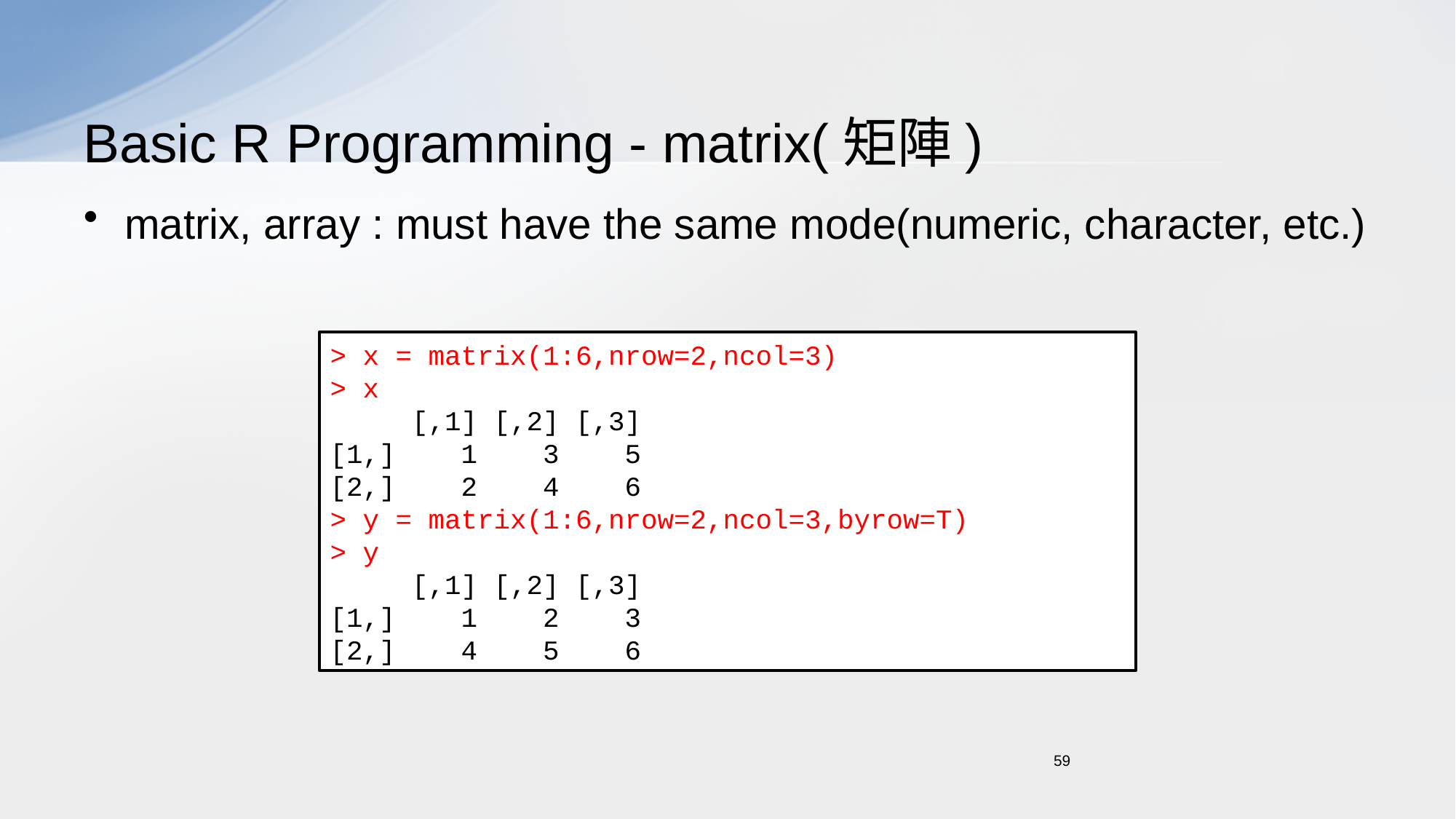

# Basic R Programming - matrix(矩陣)
matrix, array : must have the same mode(numeric, character, etc.)

> x = matrix(1:6,nrow=2,ncol=3)
> x
     [,1] [,2] [,3]
[1,]    1    3    5
[2,]    2    4    6
> y = matrix(1:6,nrow=2,ncol=3,byrow=T)
> y
     [,1] [,2] [,3]
[1,]    1    2    3
[2,]    4    5    6
59